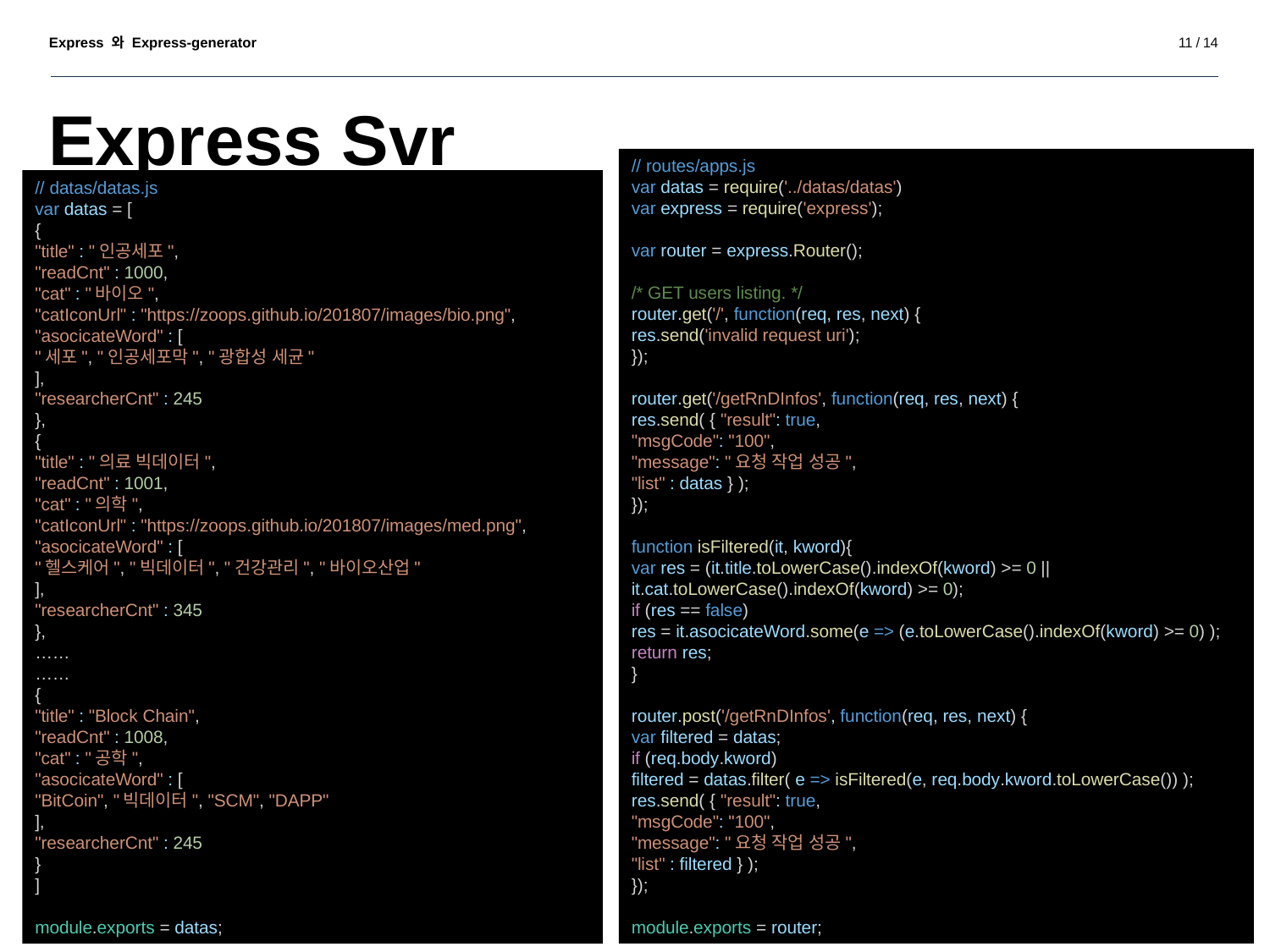

Express 와 Express-generator
11 / 14
# Express Svr
// routes/apps.js
var datas = require('../datas/datas')
var express = require('express');
var router = express.Router();
/* GET users listing. */
router.get('/', function(req, res, next) {
res.send('invalid request uri');
});
router.get('/getRnDInfos', function(req, res, next) {
res.send( { "result": true,
"msgCode": "100",
"message": "요청 작업 성공",
"list" : datas } );
});
function isFiltered(it, kword){
var res = (it.title.toLowerCase().indexOf(kword) >= 0 || it.cat.toLowerCase().indexOf(kword) >= 0);
if (res == false)
res = it.asocicateWord.some(e => (e.toLowerCase().indexOf(kword) >= 0) );
return res;
}
router.post('/getRnDInfos', function(req, res, next) {
var filtered = datas;
if (req.body.kword)
filtered = datas.filter( e => isFiltered(e, req.body.kword.toLowerCase()) );
res.send( { "result": true,
"msgCode": "100",
"message": "요청 작업 성공",
"list" : filtered } );
});
module.exports = router;
// datas/datas.js
var datas = [
{
"title" : "인공세포",
"readCnt" : 1000,
"cat" : "바이오",
"catIconUrl" : "https://zoops.github.io/201807/images/bio.png",
"asocicateWord" : [
"세포", "인공세포막", "광합성 세균"
],
"researcherCnt" : 245
},
{
"title" : "의료 빅데이터",
"readCnt" : 1001,
"cat" : "의학",
"catIconUrl" : "https://zoops.github.io/201807/images/med.png",
"asocicateWord" : [
"헬스케어", "빅데이터", "건강관리", "바이오산업"
],
"researcherCnt" : 345
},
……
……
{
"title" : "Block Chain",
"readCnt" : 1008,
"cat" : "공학",
"asocicateWord" : [
"BitCoin", "빅데이터", "SCM", "DAPP"
],
"researcherCnt" : 245
}
]
module.exports = datas;